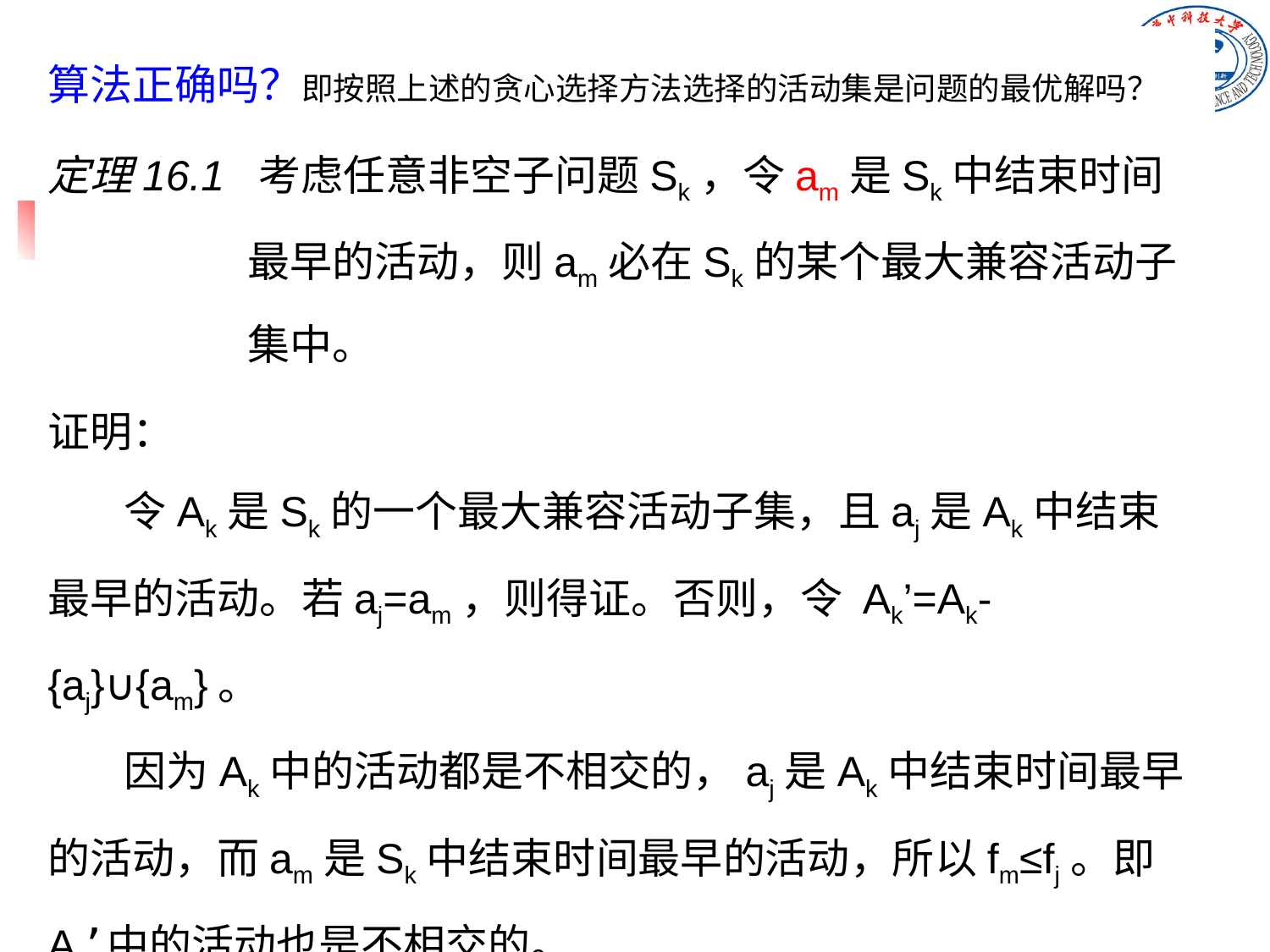

算法正确吗？即按照上述的贪心选择方法选择的活动集是问题的最优解吗？
定理16.1  考虑任意非空子问题Sk，令am是Sk中结束时间最早的活动，则am必在Sk的某个最大兼容活动子集中。
证明：
       令Ak是Sk的一个最大兼容活动子集，且aj是Ak中结束最早的活动。若aj=am，则得证。否则，令 Ak’=Ak-{aj}∪{am}。
       因为Ak中的活动都是不相交的，aj是Ak中结束时间最早的活动，而am是Sk中结束时间最早的活动，所以fm≤fj。即Ak’中的活动也是不相交的。
    由于|Ak’|=|Ak|，所以Ak’也就是Sk的一个最大兼容活动子集，且包含am。                                  得证。